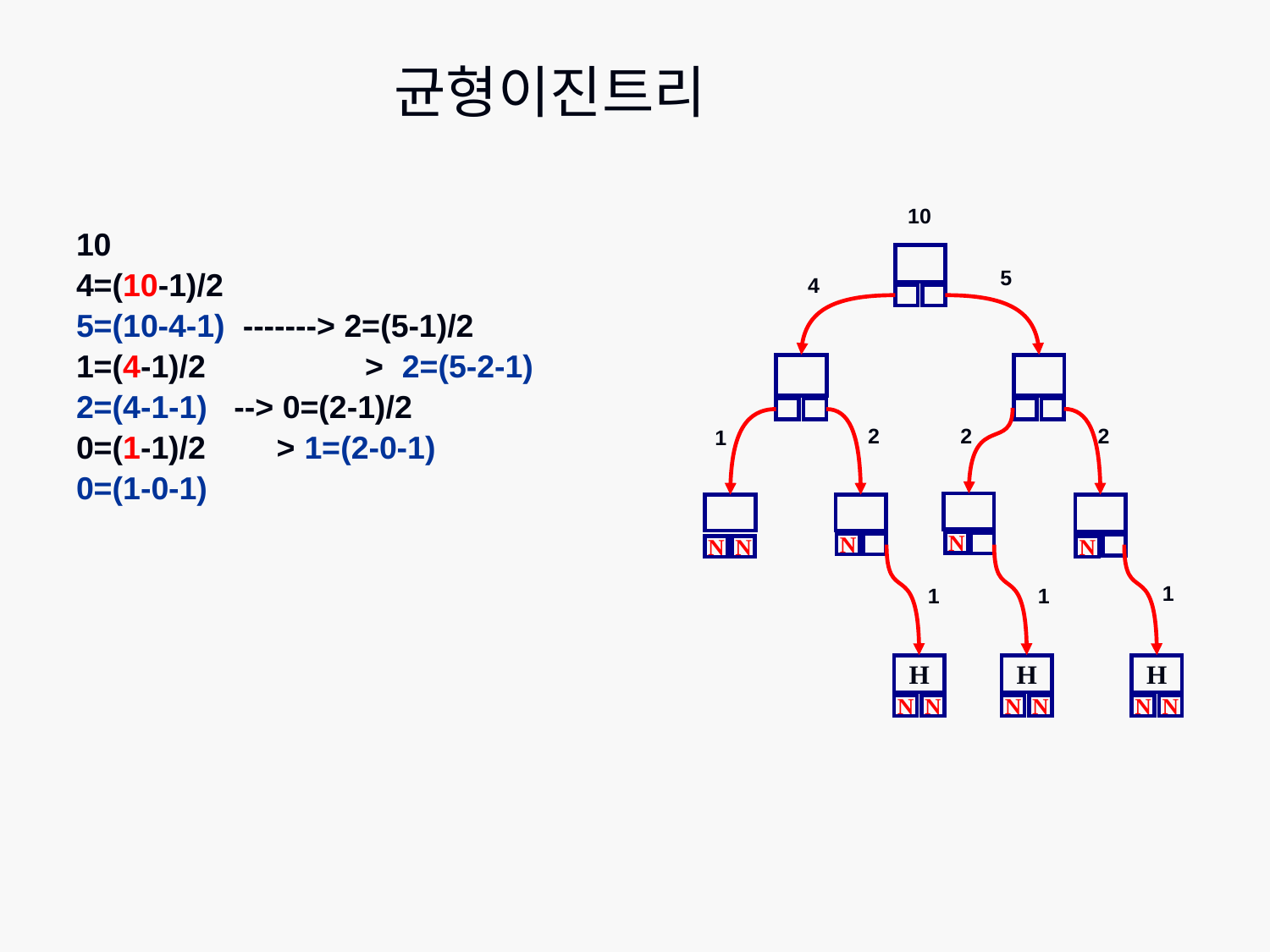

# 균형이진트리
10
10
4=(10-1)/2
5=(10-4-1)  -------> 2=(5-1)/2
1=(4-1)/2                  >  2=(5-2-1)
2=(4-1-1)   --> 0=(2-1)/2
0=(1-1)/2        > 1=(2-0-1)
0=(1-0-1)

5
4

2
2
2
1

N

N

N
N
N
1
1
1
H
H
H
N
N
N
N
N
N